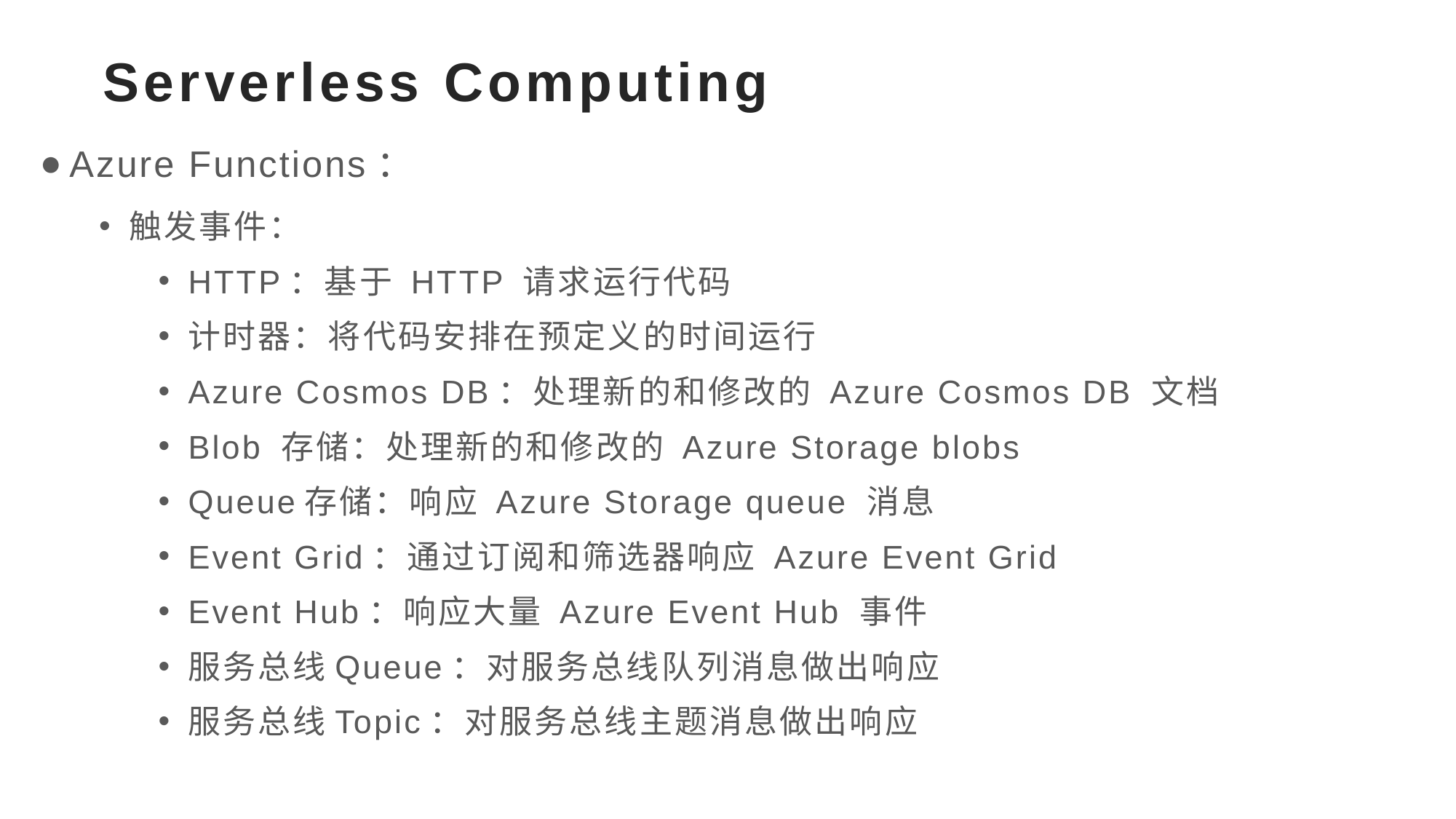

# Serverless Computing
Azure Functions：
触发事件：
HTTP：基于 HTTP 请求运行代码
计时器：将代码安排在预定义的时间运行
Azure Cosmos DB：处理新的和修改的 Azure Cosmos DB 文档
Blob 存储：处理新的和修改的 Azure Storage blobs
Queue存储：响应 Azure Storage queue 消息
Event Grid：通过订阅和筛选器响应 Azure Event Grid
Event Hub：响应大量 Azure Event Hub 事件
服务总线Queue：对服务总线队列消息做出响应
服务总线Topic：对服务总线主题消息做出响应